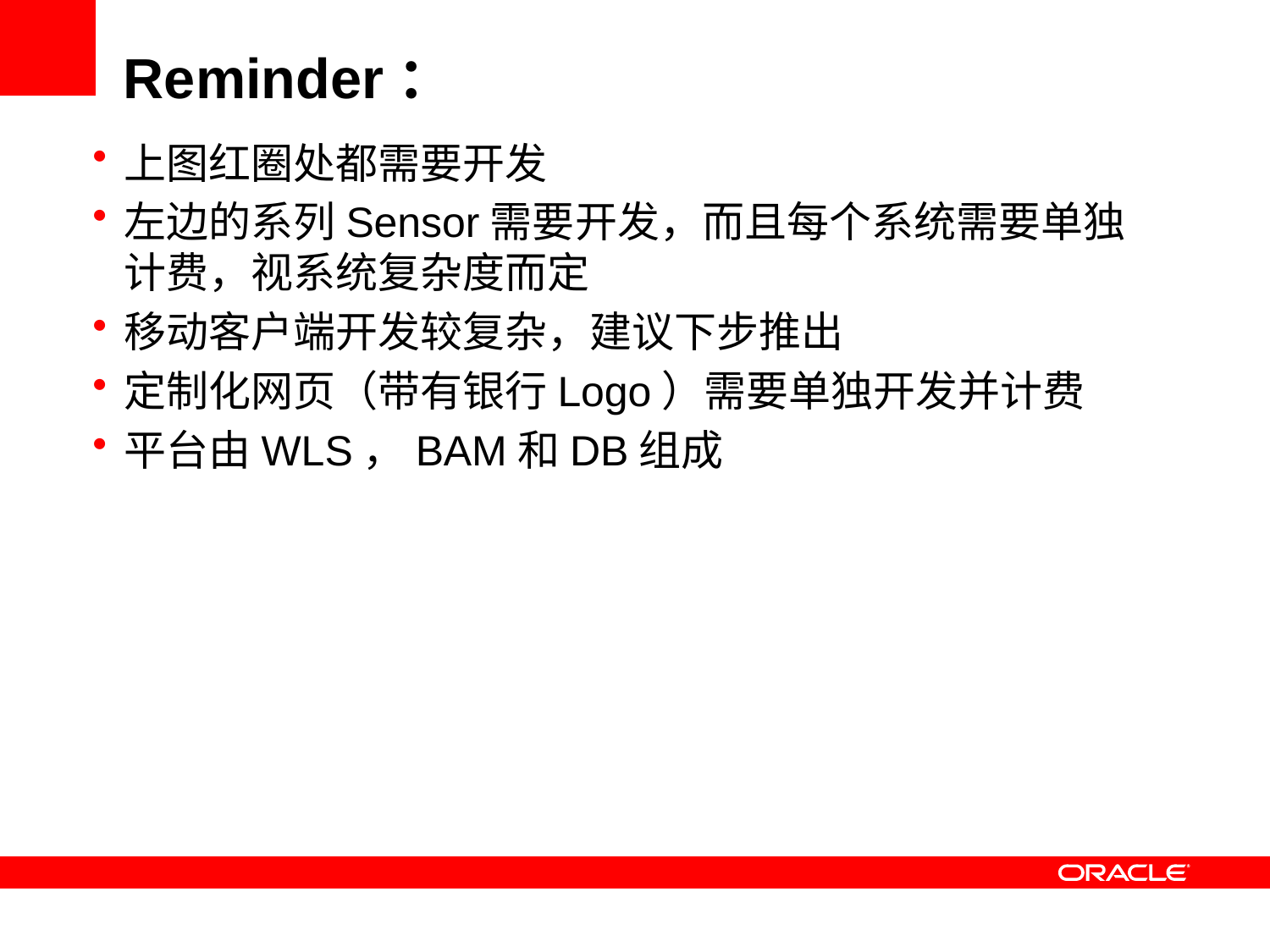

# Reminder：
上图红圈处都需要开发
左边的系列Sensor需要开发，而且每个系统需要单独计费，视系统复杂度而定
移动客户端开发较复杂，建议下步推出
定制化网页（带有银行Logo）需要单独开发并计费
平台由WLS，BAM和DB组成